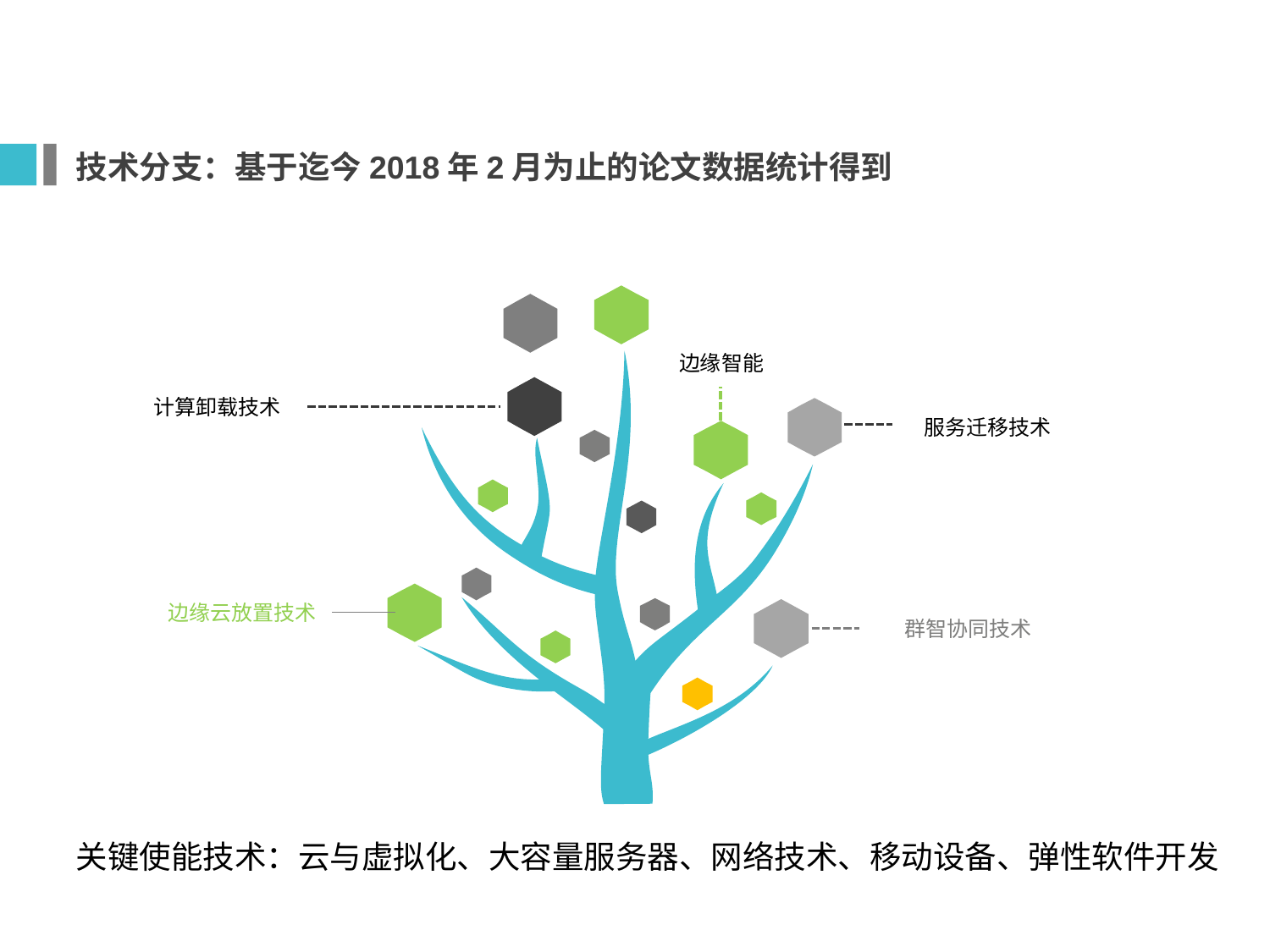

技术分支：基于迄今2018年2月为止的论文数据统计得到

边缘智能

计算卸载技术

服务迁移技术

边缘云放置技术

群智协同技术

关键使能技术：云与虚拟化、大容量服务器、网络技术、移动设备、弹性软件开发